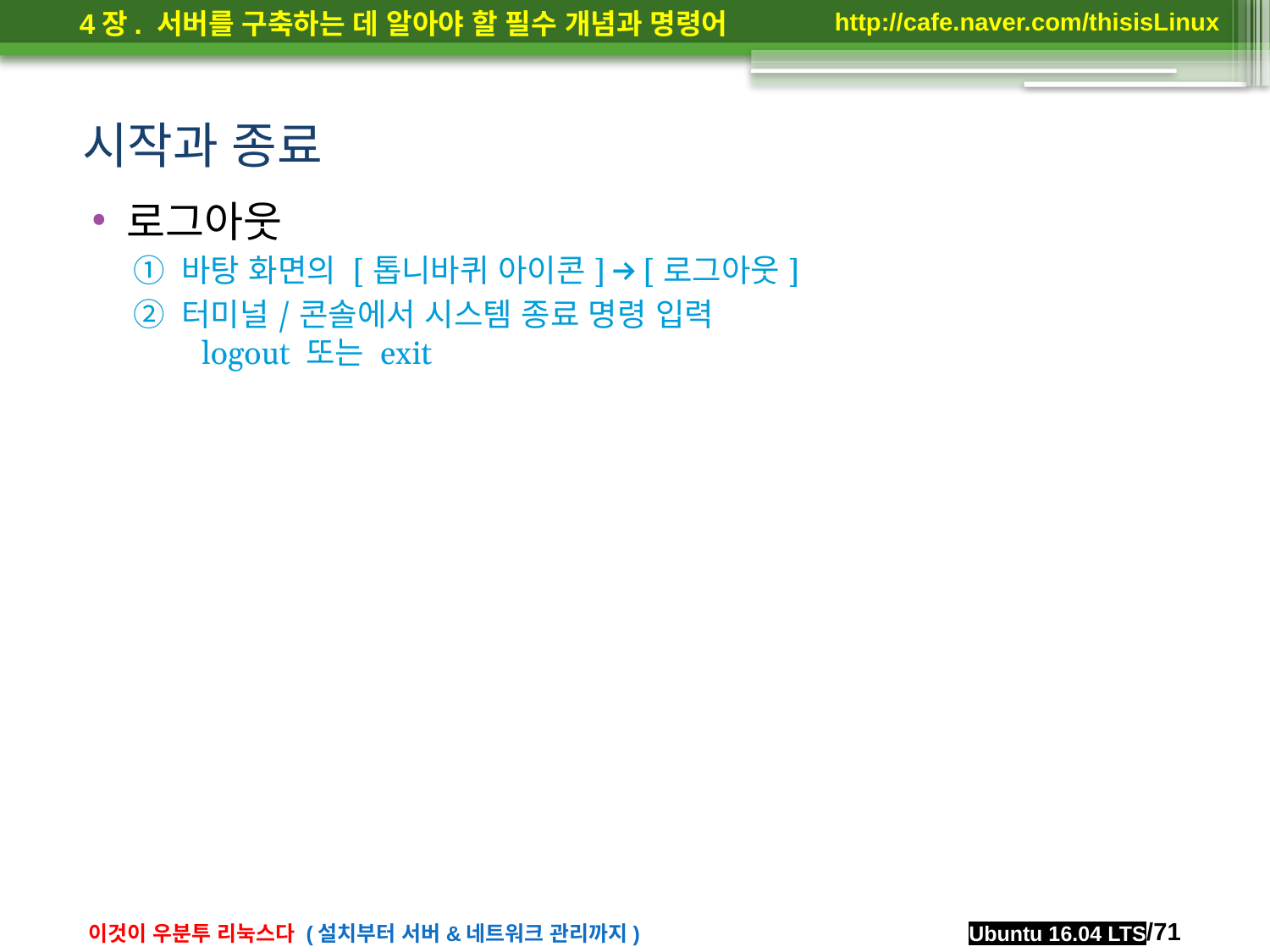

# 시작과 종료
로그아웃
① 바탕 화면의 [톱니바퀴 아이콘] → [로그아웃]
② 터미널/콘솔에서 시스템 종료 명령 입력
   logout 또는 exit